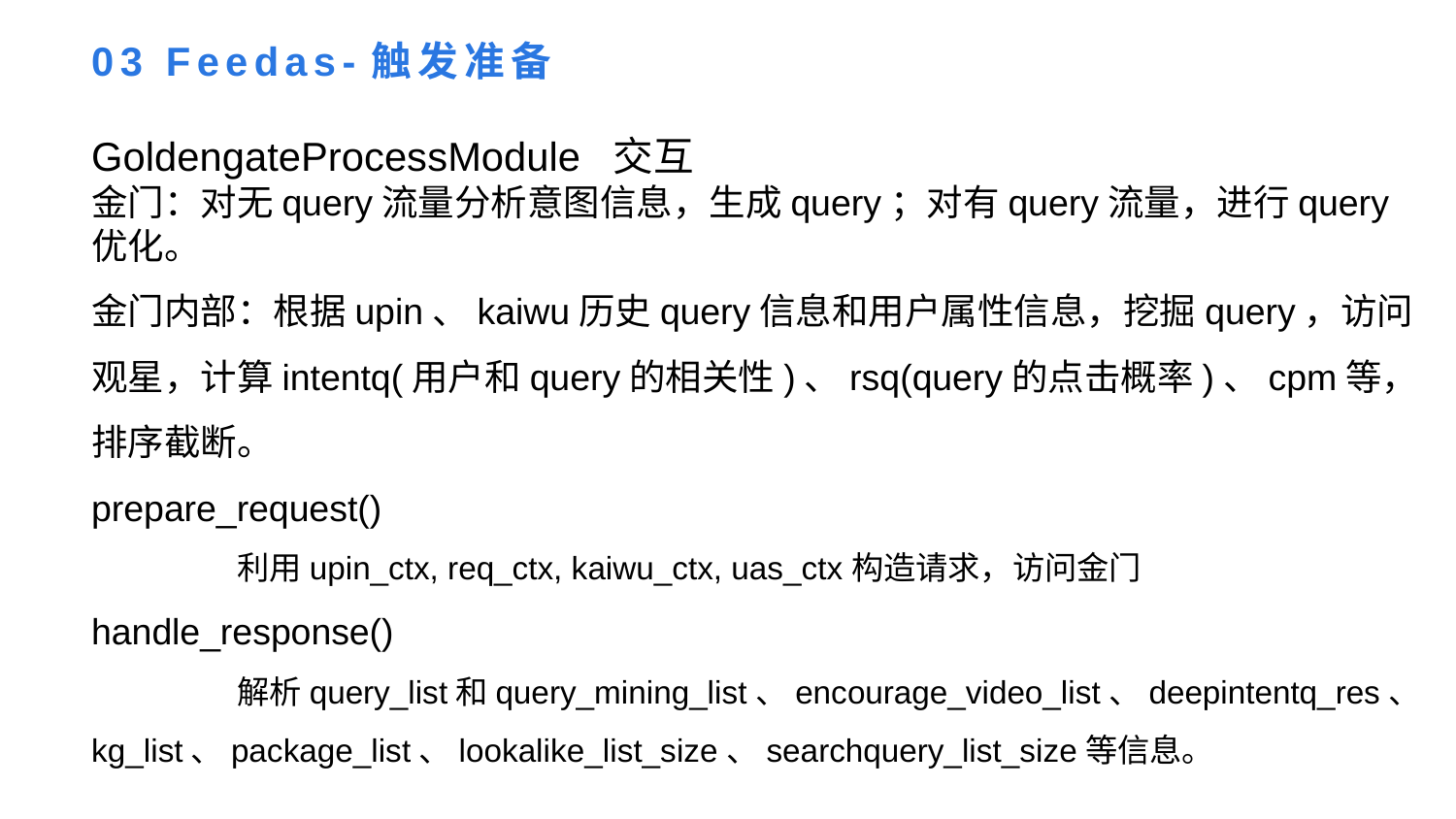

03 Feedas-触发准备
GoldengateProcessModule  交互
金门：对无query流量分析意图信息，生成query；对有query流量，进行query优化。
金门内部：根据upin、kaiwu历史query信息和用户属性信息，挖掘query，访问观星，计算intentq(用户和query的相关性)、rsq(query的点击概率)、cpm等，排序截断。
prepare_request()
	利用upin_ctx, req_ctx, kaiwu_ctx, uas_ctx构造请求，访问金门
handle_response()
	解析query_list和query_mining_list、encourage_video_list、deepintentq_res、kg_list、package_list、lookalike_list_size、searchquery_list_size等信息。